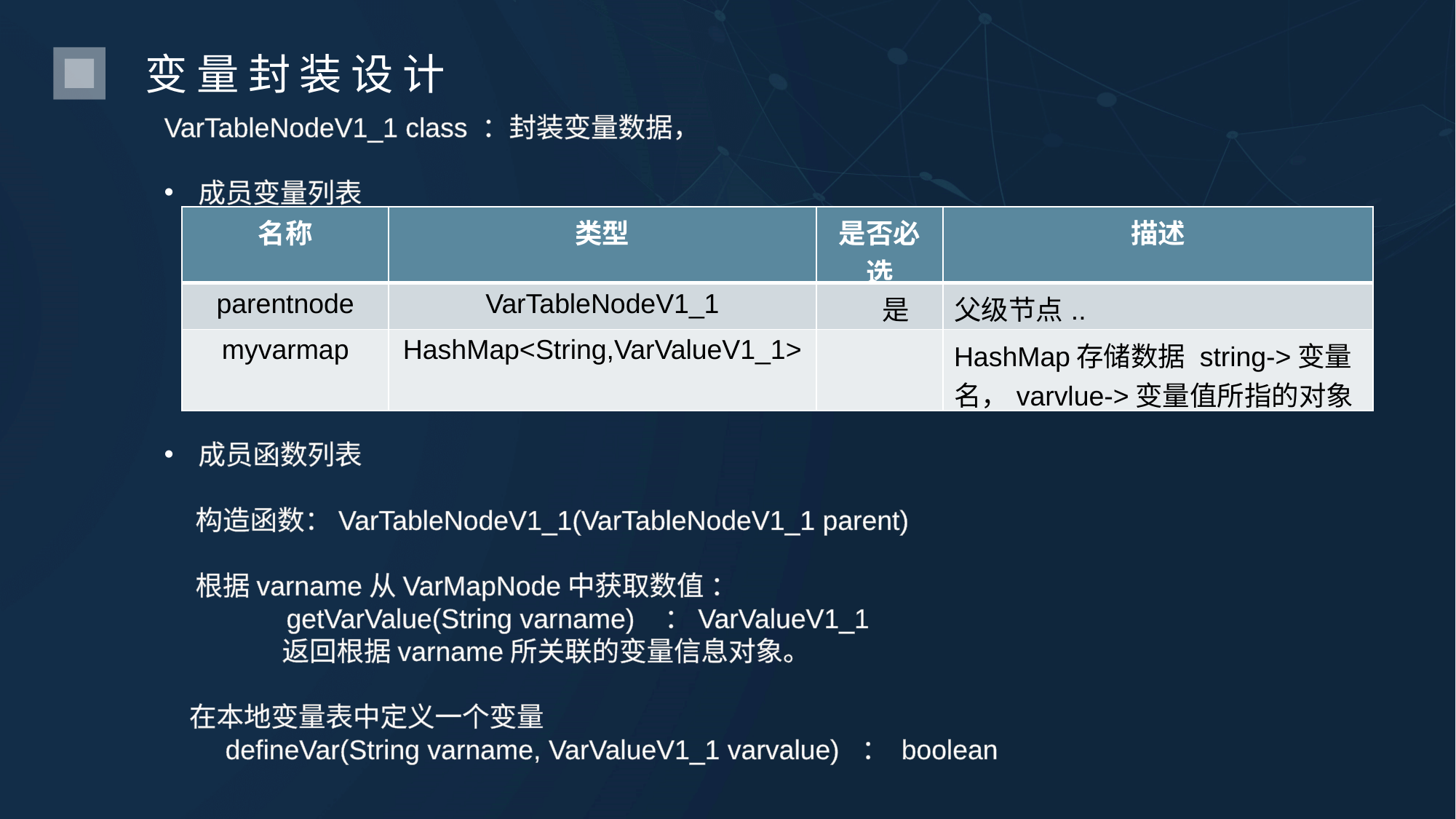

变量封装设计

VarTableNodeV1_1 class ：封装变量数据，

成员变量列表
| 名称 | 类型 | 是否必选 | 描述 |
| --- | --- | --- | --- |
| parentnode | VarTableNodeV1\_1 | 是 | 父级节点.. |
| myvarmap | HashMap<String,VarValueV1\_1> |  | HashMap存储数据 string->变量名，varvlue->变量值所指的对象 |
成员函数列表

    构造函数：VarTableNodeV1_1(VarTableNodeV1_1 parent)

    根据varname从VarMapNode中获取数值 ：
                getVarValue(String varname)   ：VarValueV1_1
                  返回根据varname所关联的变量信息对象。

   在本地变量表中定义一个变量
        defineVar(String varname, VarValueV1_1 varvalue)  ： boolean